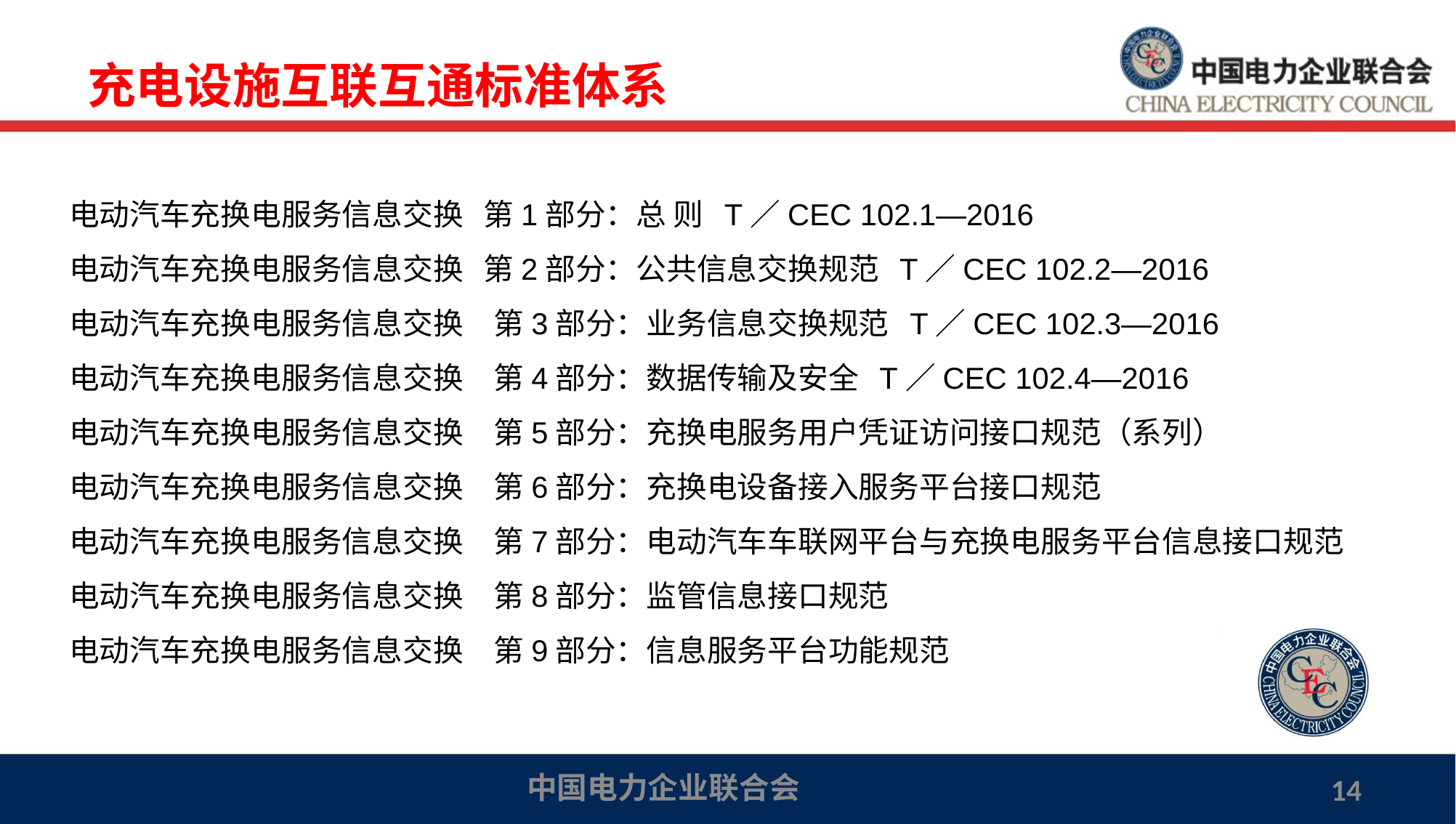

充电设施互联互通标准体系
电动汽车充换电服务信息交换   第1部分：总 则  T／CEC 102.1—2016
电动汽车充换电服务信息交换   第2部分：公共信息交换规范  T／CEC 102.2—2016
电动汽车充换电服务信息交换　第3部分：业务信息交换规范  T／CEC 102.3—2016
电动汽车充换电服务信息交换　第4部分：数据传输及安全  T／CEC 102.4—2016
电动汽车充换电服务信息交换　第5部分：充换电服务用户凭证访问接口规范（系列）
电动汽车充换电服务信息交换　第6部分：充换电设备接入服务平台接口规范
电动汽车充换电服务信息交换　第7部分：电动汽车车联网平台与充换电服务平台信息接口规范
电动汽车充换电服务信息交换　第8部分：监管信息接口规范
电动汽车充换电服务信息交换　第9部分：信息服务平台功能规范

中国电力企业联合会
14